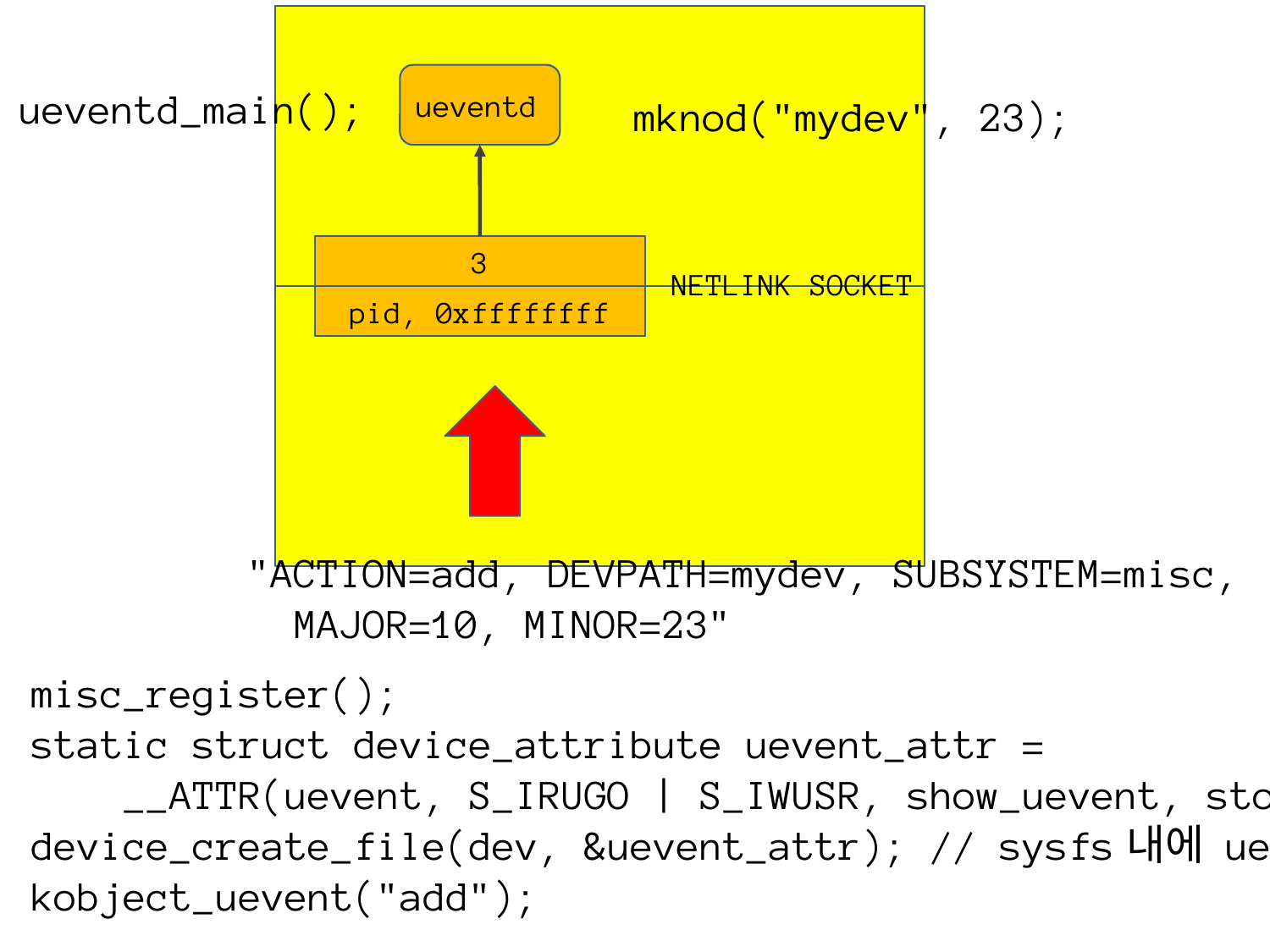

ueventd_main();
ueventd
mknod("mydev", 23);
3
NETLINK SOCKET

pid, 0xffffffff

"ACTION=add, DEVPATH=mydev, SUBSYSTEM=misc,
  MAJOR=10, MINOR=23"
misc_register();
static struct device_attribute uevent_attr =
    __ATTR(uevent, S_IRUGO | S_IWUSR, show_uevent, store_uevent);
device_create_file(dev, &uevent_attr); // sysfs내에 uevent 파일 만들기
kobject_uevent("add");